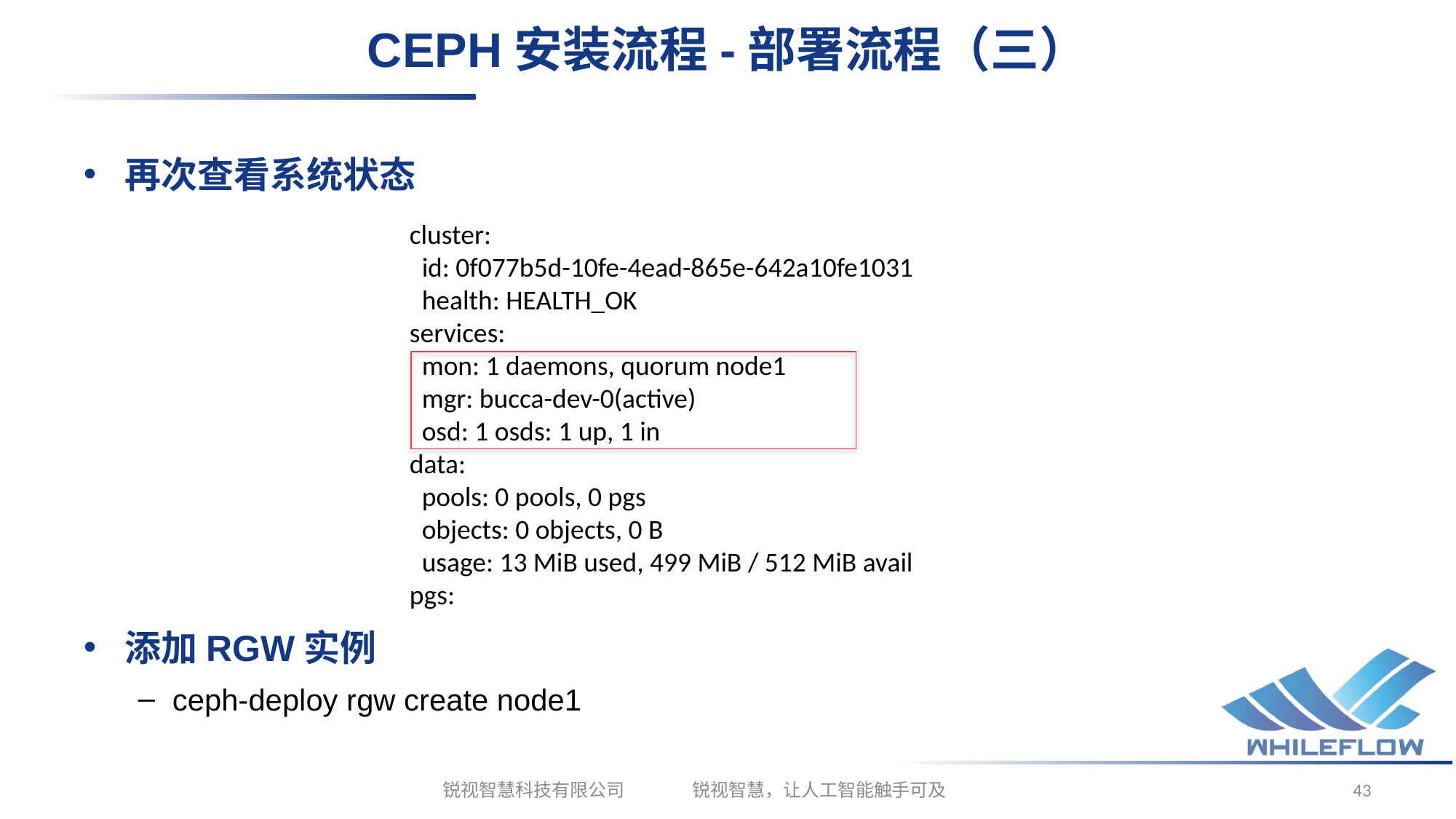

# CEPH安装流程-部署流程（三）
再次查看系统状态

添加RGW实例
ceph-deploy rgw create node1

cluster:
  id: 0f077b5d-10fe-4ead-865e-642a10fe1031
  health: HEALTH_OK
services:
  mon: 1 daemons, quorum node1
  mgr: bucca-dev-0(active)
  osd: 1 osds: 1 up, 1 in
data:
  pools: 0 pools, 0 pgs
  objects: 0 objects, 0 B
  usage: 13 MiB used, 499 MiB / 512 MiB avail
pgs:

锐视智慧科技有限公司            锐视智慧，让人工智能触手可及
43